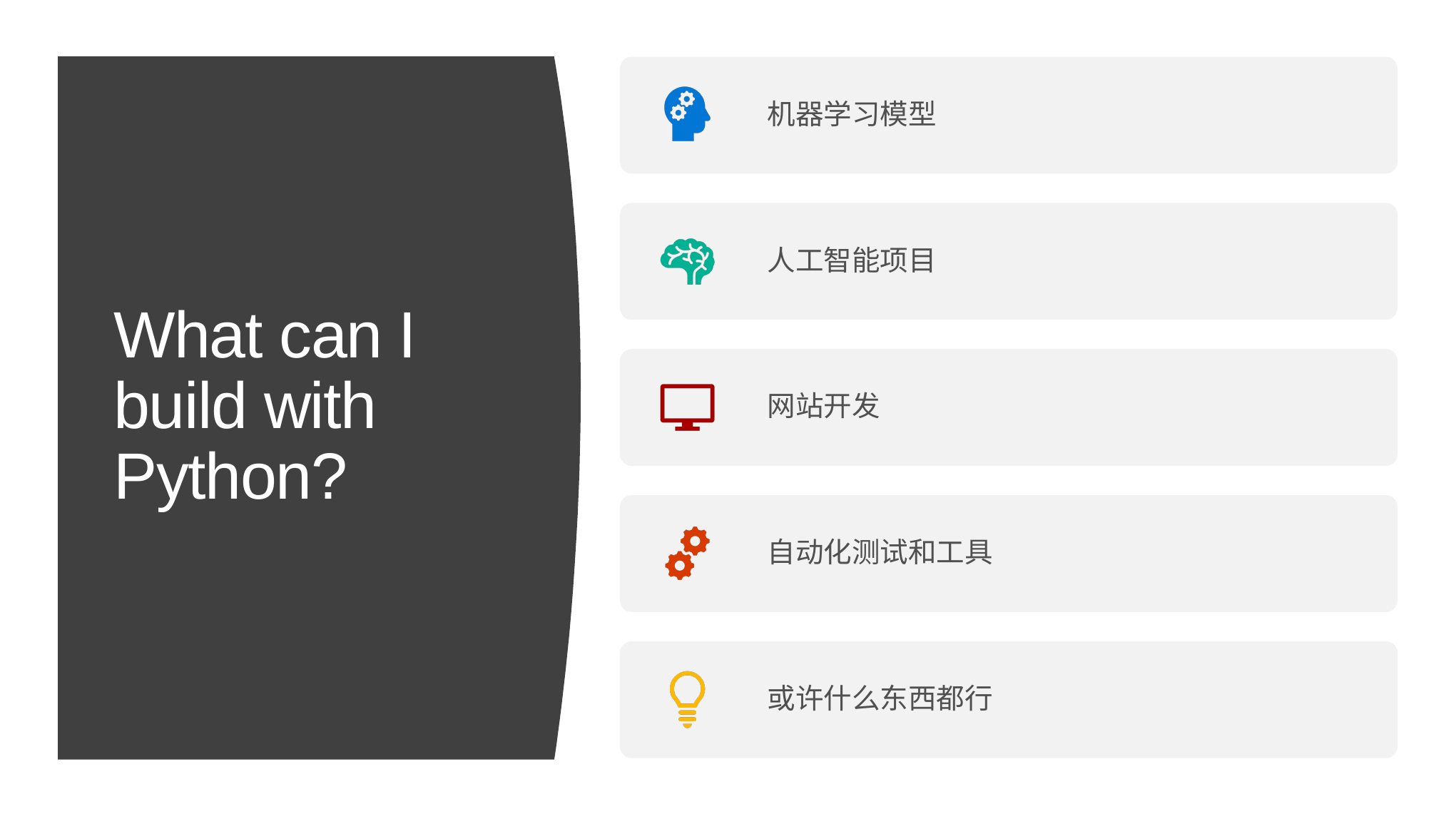

机器学习模型
人工智能项目
网站开发
自动化测试和工具
或许什么东西都行

# What can I build with Python?